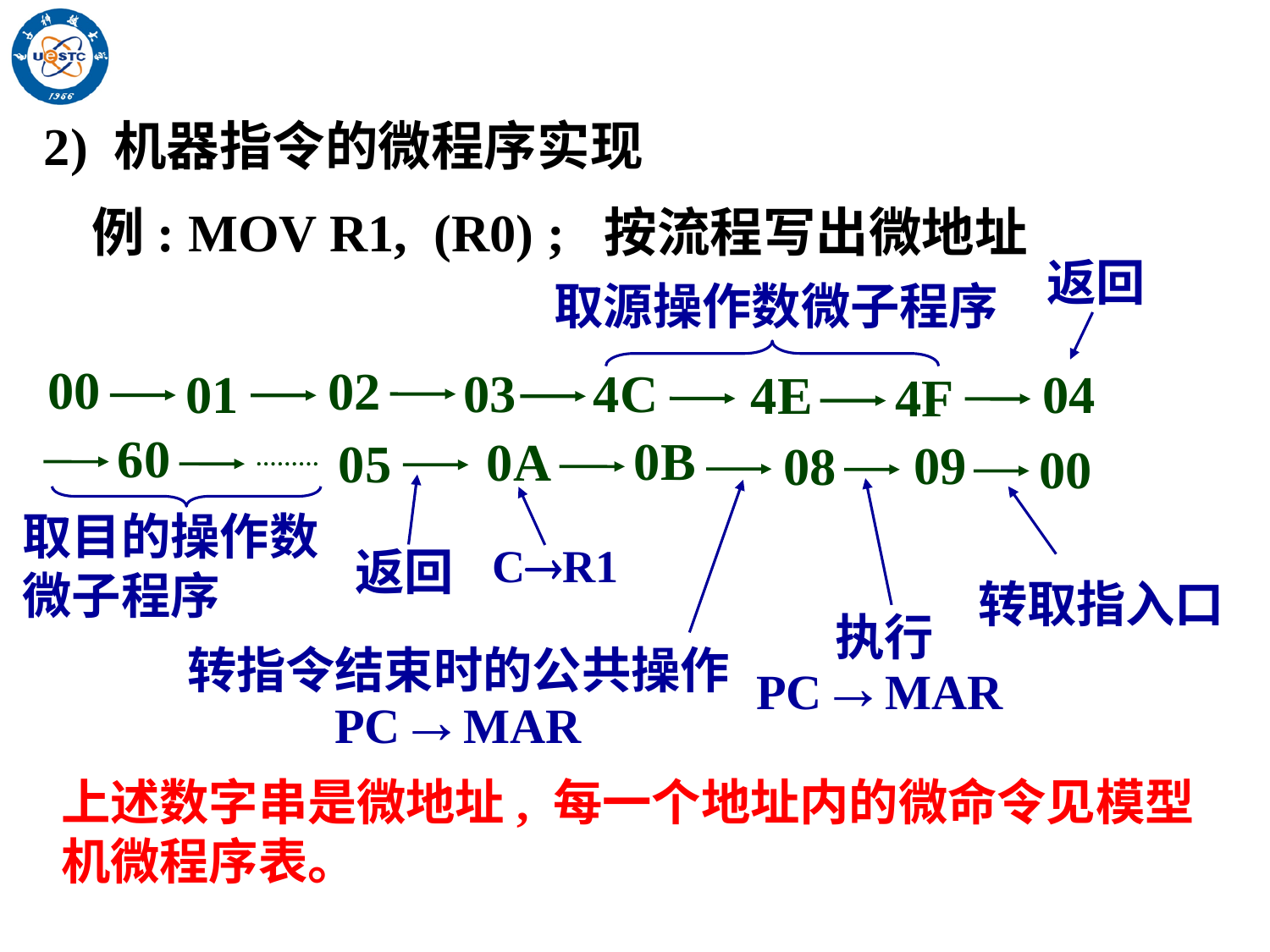

2) 机器指令的微程序实现

例: MOV R1,  (R0) ;  按流程写出微地址
返回
取源操作数微子程序

00
02
01

03
4C
04
4E
4F

60
0B
0A
05
09
08
00

取目的操作数微子程序
C→R1
返回
转取指入口
      执行PC→MAR
转指令结束时的公共操作
            PC→MAR
上述数字串是微地址, 每一个地址内的微命令见模型机微程序表。